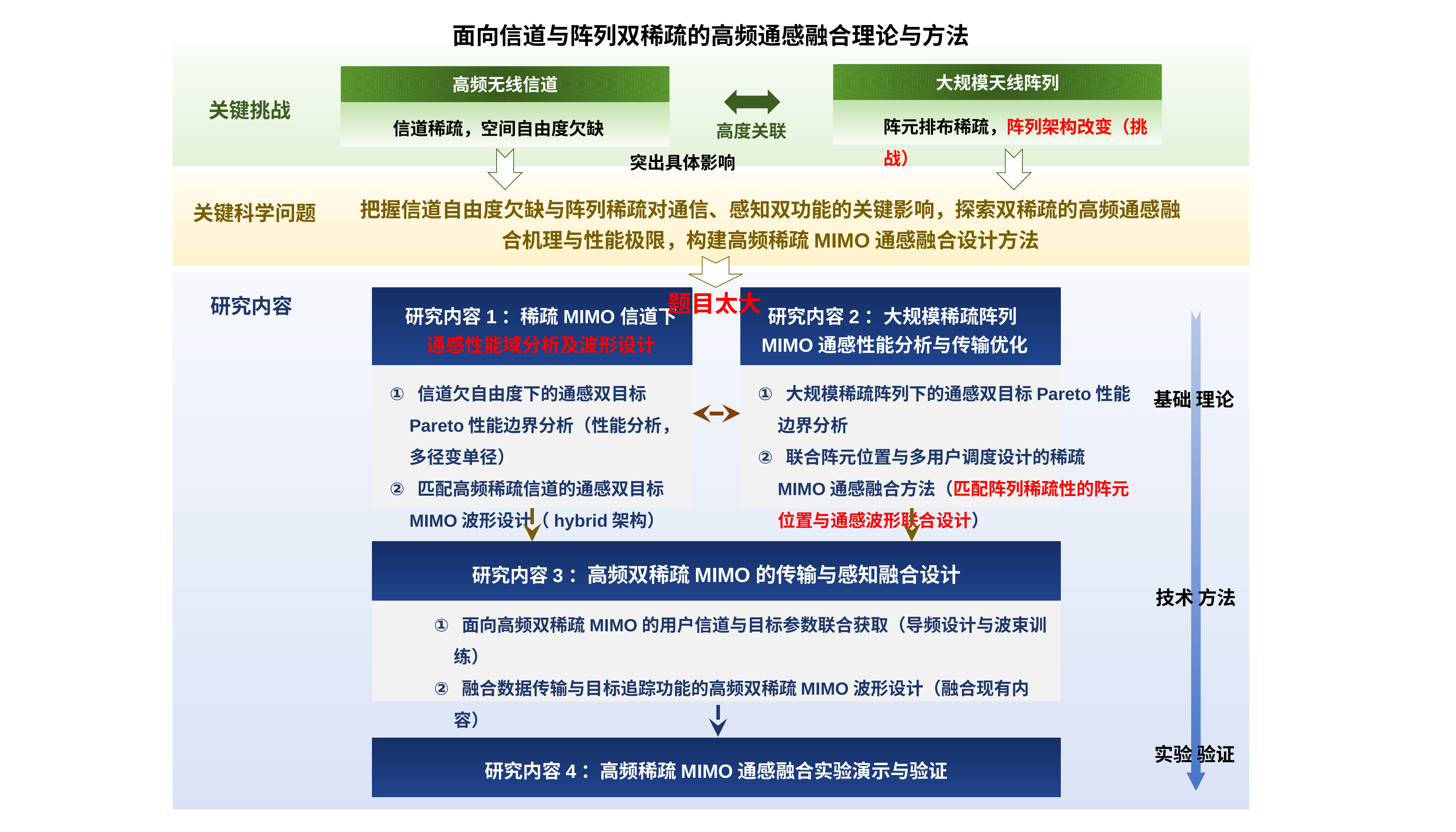

面向信道与阵列双稀疏的高频通感融合理论与方法

大规模天线阵列

阵元排布稀疏，阵列架构改变（挑战）
高频无线信道

信道稀疏，空间自由度欠缺

关键挑战
高度关联
突出具体影响

把握信道自由度欠缺与阵列稀疏对通信、感知双功能的关键影响，探索双稀疏的高频通感融合机理与性能极限，构建高频稀疏MIMO通感融合设计方法
关键科学问题

题目太大

研究内容1：稀疏MIMO信道下
通感性能域分析及波形设计

 信道欠自由度下的通感双目标Pareto性能边界分析（性能分析，多径变单径）
 匹配高频稀疏信道的通感双目标MIMO波形设计（hybrid架构）

研究内容2：大规模稀疏阵列MIMO通感性能分析与传输优化

 大规模稀疏阵列下的通感双目标Pareto性能边界分析
 联合阵元位置与多用户调度设计的稀疏MIMO通感融合方法（匹配阵列稀疏性的阵元位置与通感波形联合设计）
研究内容
基础 理论
实验验证

研究内容3：高频双稀疏MIMO的传输与感知融合设计

 面向高频双稀疏MIMO的用户信道与目标参数联合获取（导频设计与波束训练）
 融合数据传输与目标追踪功能的高频双稀疏MIMO波形设计（融合现有内容）
 稀疏性互补的多站协同通信感知资源配置联合调度（资源、调度、阵元位置）
技术 方法
研究内容4：高频稀疏MIMO通感融合实验演示与验证
实验 验证